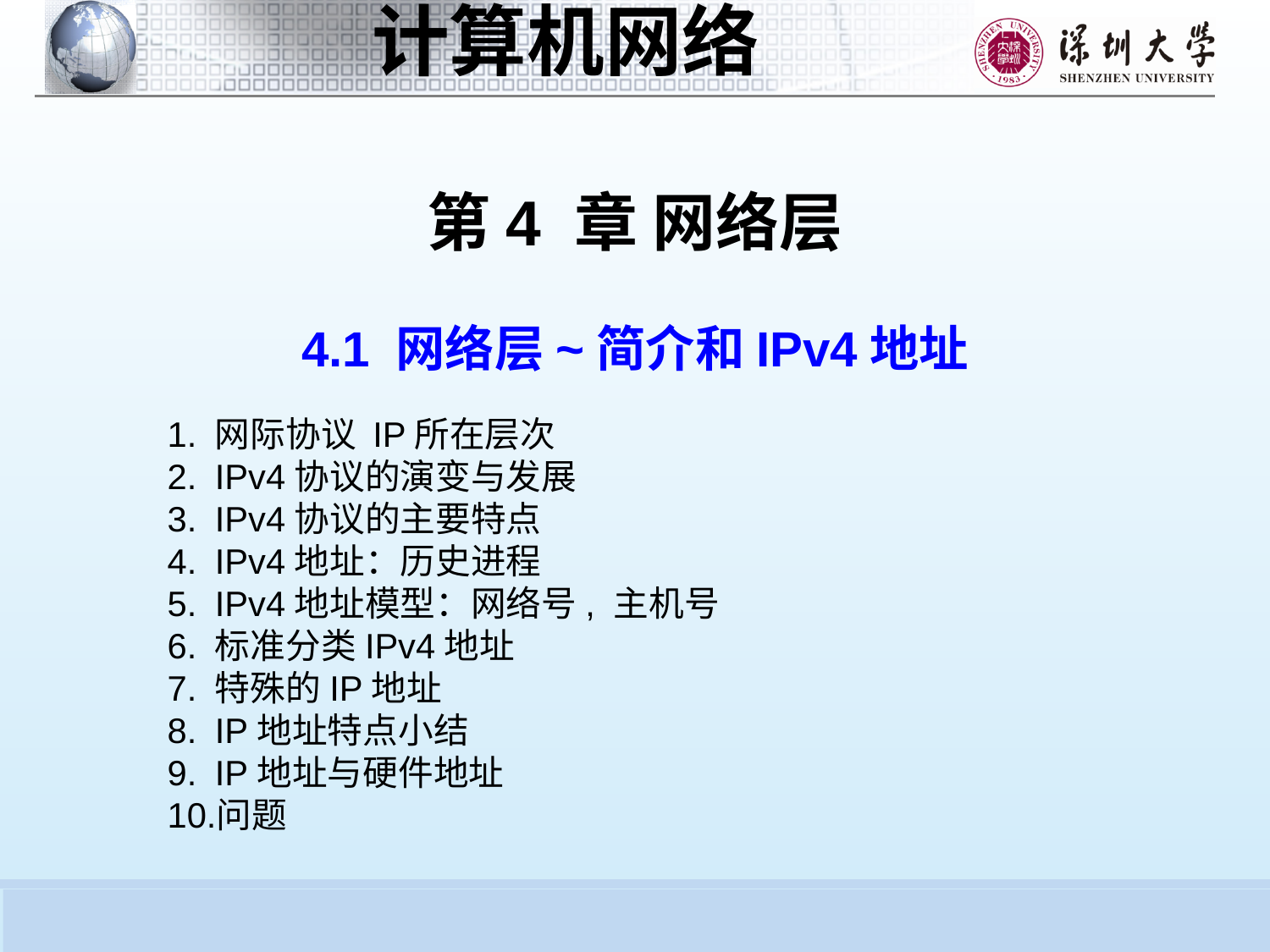

第4 章 网络层

4.1 网络层~简介和IPv4地址
网际协议 IP所在层次
IPv4协议的演变与发展
IPv4协议的主要特点
IPv4地址：历史进程
IPv4地址模型：网络号, 主机号
标准分类IPv4地址
特殊的IP地址
IP地址特点小结
IP地址与硬件地址
问题